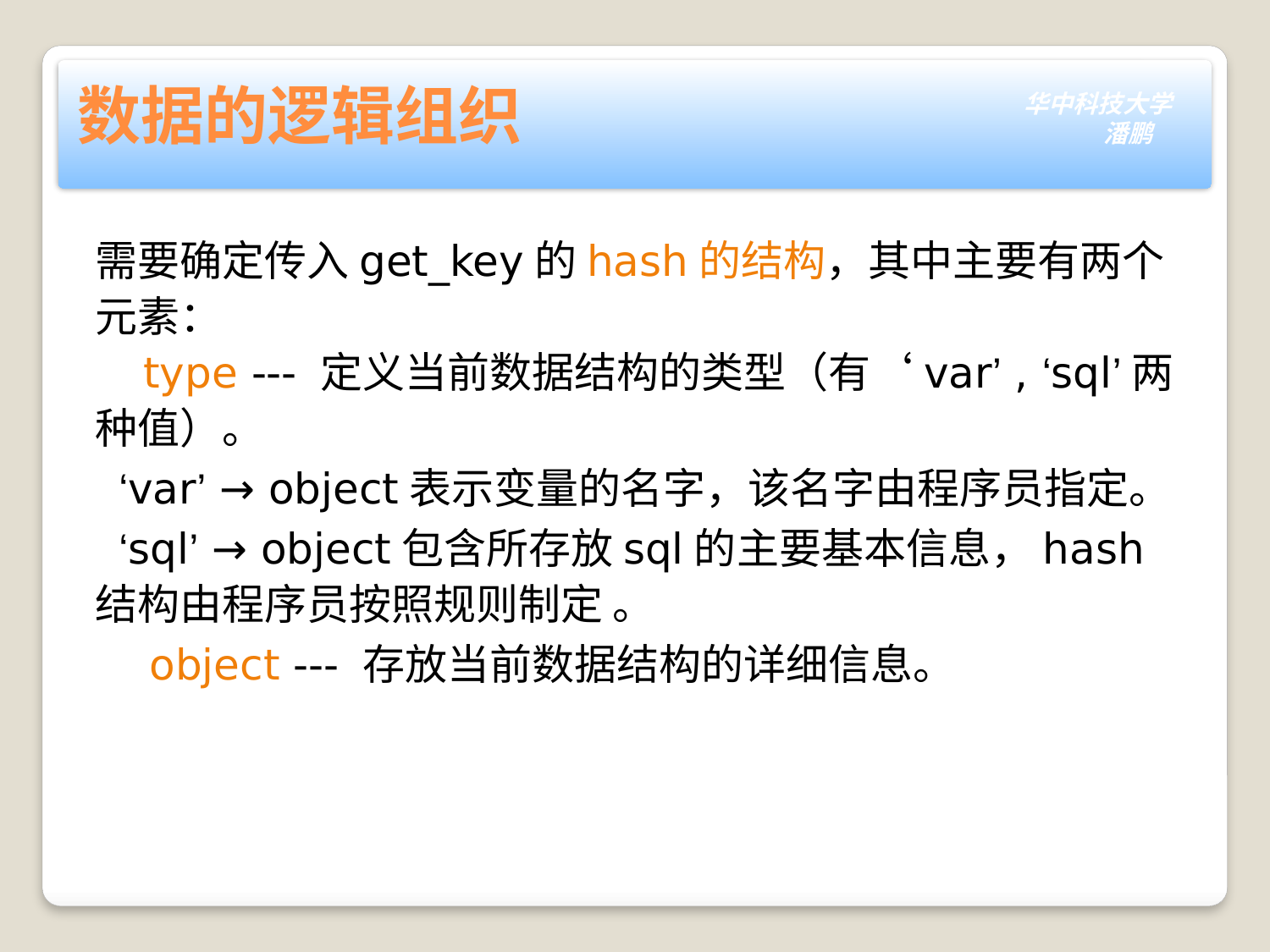

# 数据的逻辑组织
需要确定传入get_key的hash的结构，其中主要有两个元素：
    type --- 定义当前数据结构的类型（有‘var’ , ‘sql’两种值）。
  ‘var’ → object表示变量的名字，该名字由程序员指定。
  ‘sql’ → object包含所存放sql的主要基本信息，hash结构由程序员按照规则制定 。
    object --- 存放当前数据结构的详细信息。